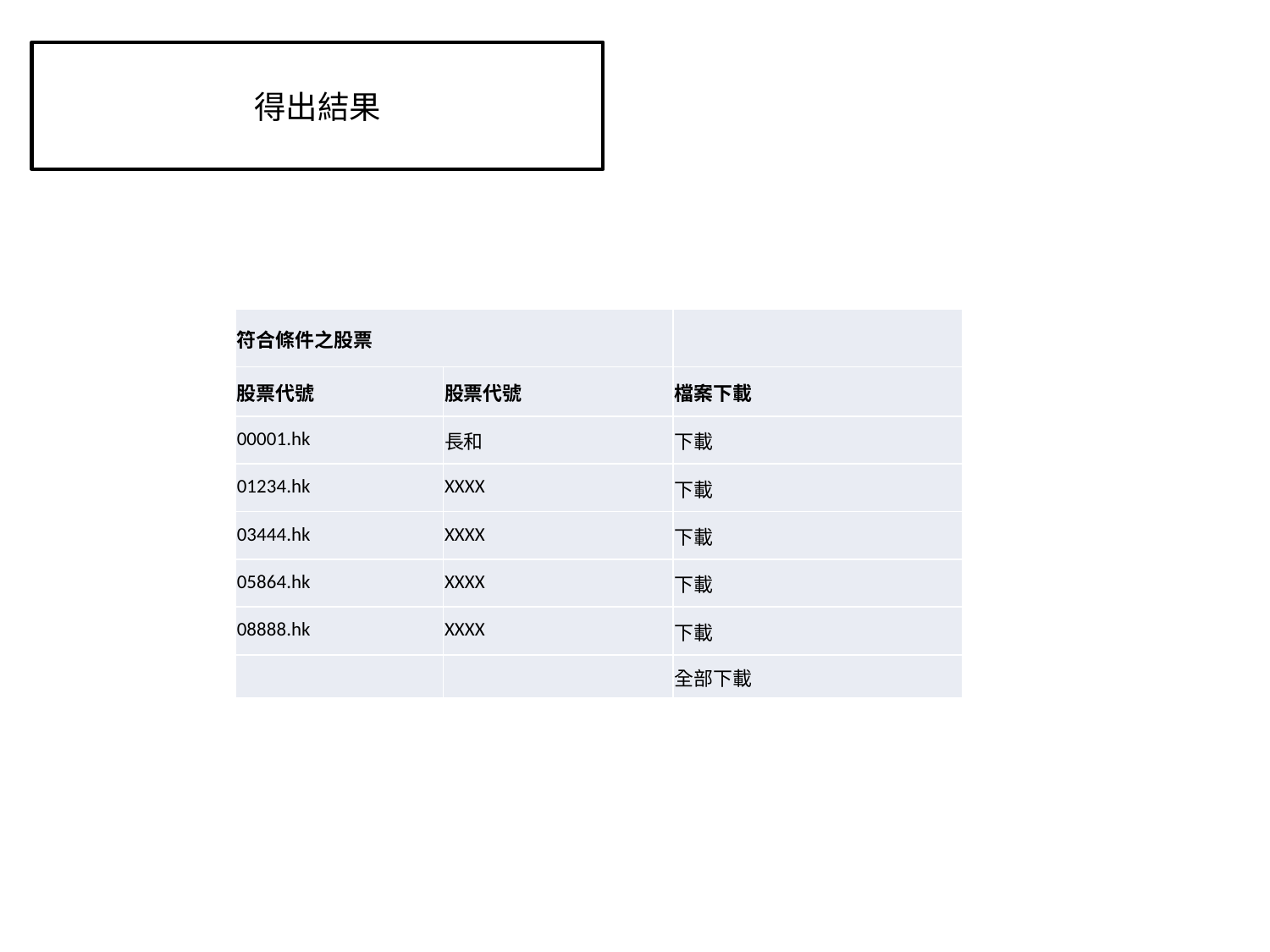

得出結果
| 符合條件之股票 |  |  |
| --- | --- | --- |
| 股票代號 | 股票代號 | 檔案下載 |
| 00001.hk | 長和 | 下載 |
| 01234.hk | XXXX | 下載 |
| 03444.hk | XXXX | 下載 |
| 05864.hk | XXXX | 下載 |
| 08888.hk | XXXX | 下載 |
|  |  | 全部下載 |

Run Report